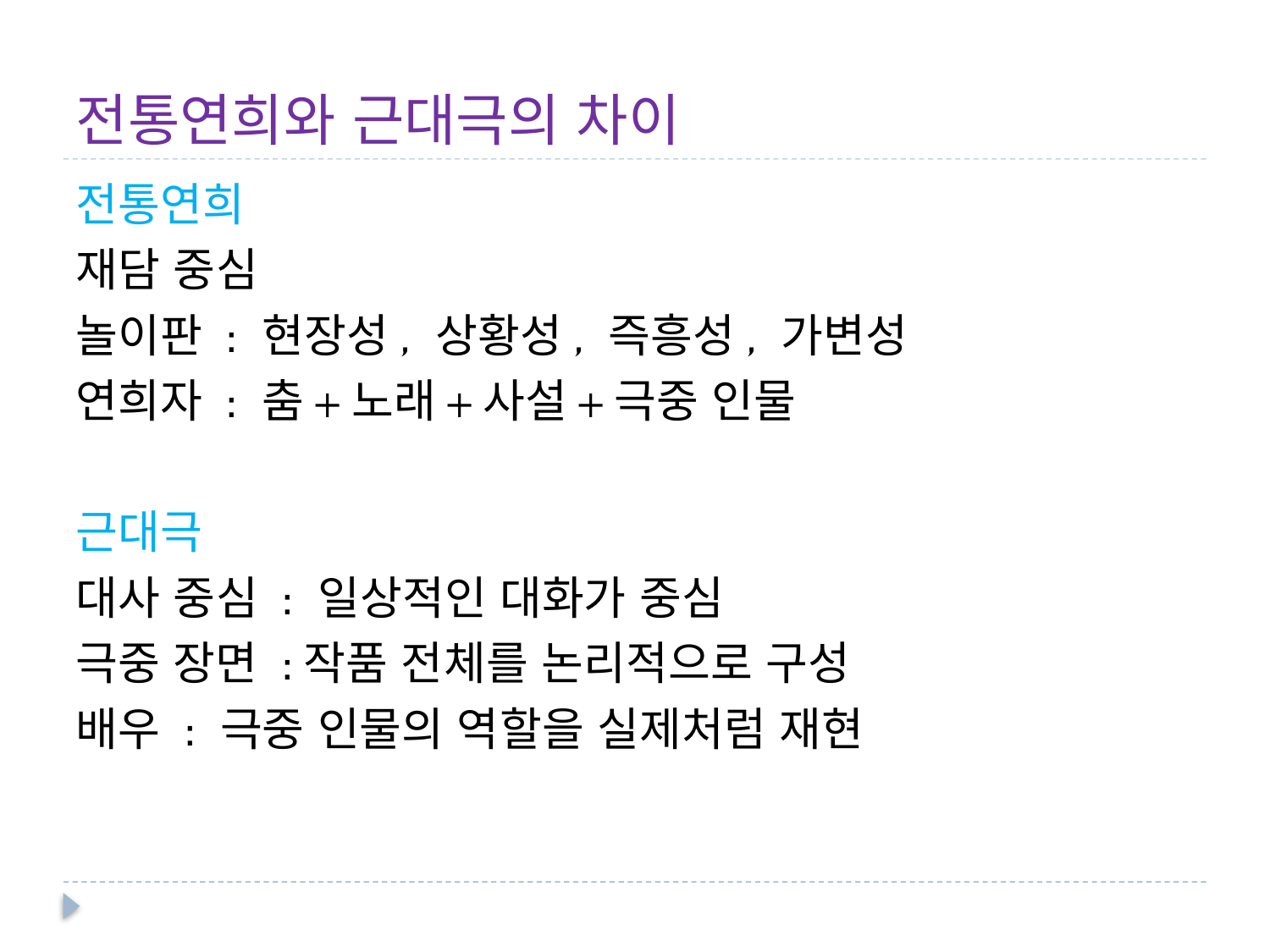

# 전통연희와 근대극의 차이
전통연희
재담 중심
놀이판 : 현장성, 상황성, 즉흥성, 가변성
연희자 : 춤+노래+사설+극중 인물

근대극
대사 중심 : 일상적인 대화가 중심
극중 장면 :작품 전체를 논리적으로 구성
배우 : 극중 인물의 역할을 실제처럼 재현